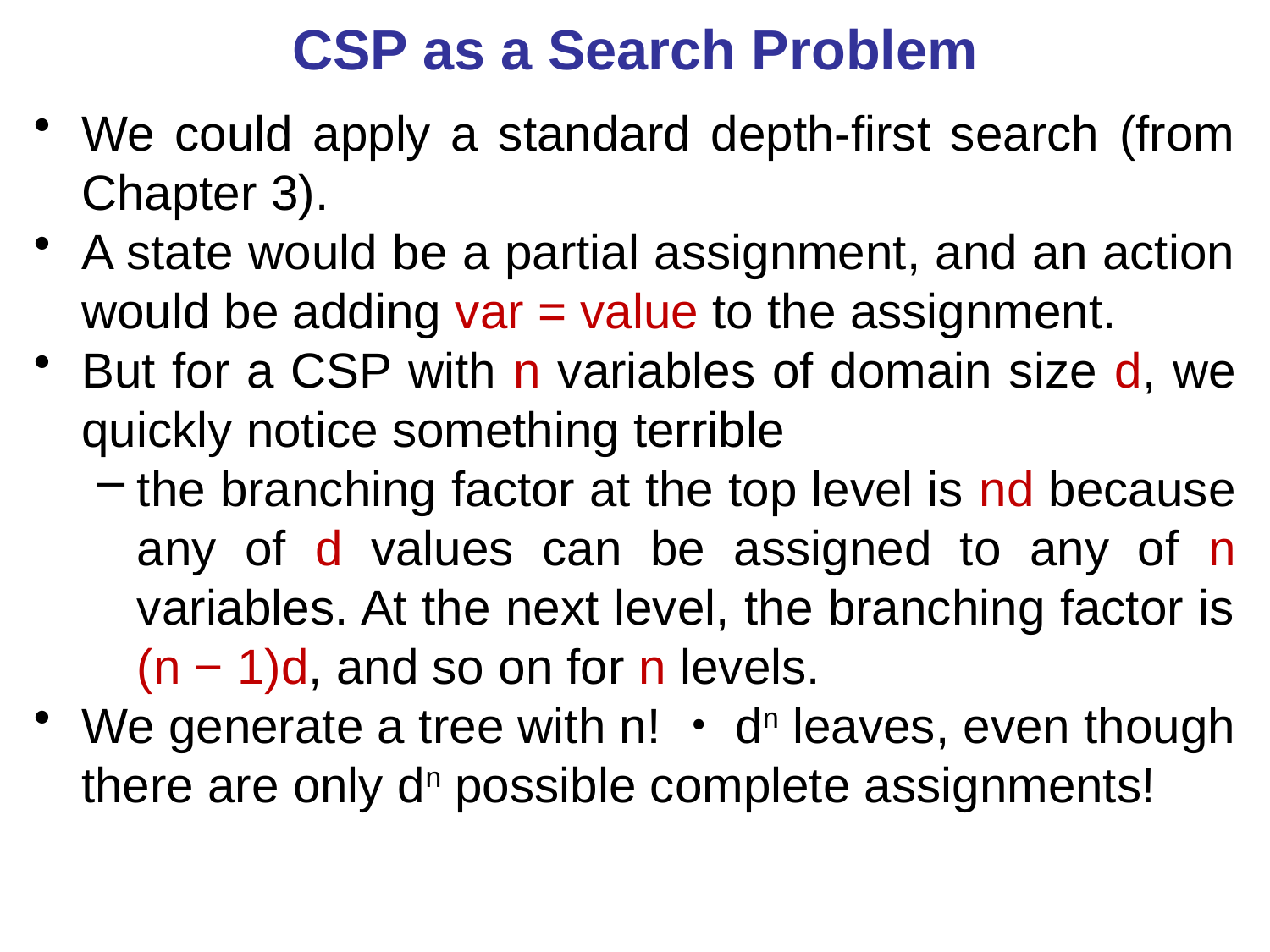

# CSP as a Search Problem
We could apply a standard depth-first search (from Chapter 3).
A state would be a partial assignment, and an action would be adding var = value to the assignment.
But for a CSP with n variables of domain size d, we quickly notice something terrible
the branching factor at the top level is nd because any of d values can be assigned to any of n variables. At the next level, the branching factor is (n − 1)d, and so on for n levels.
We generate a tree with n!・dn leaves, even though there are only dn possible complete assignments!